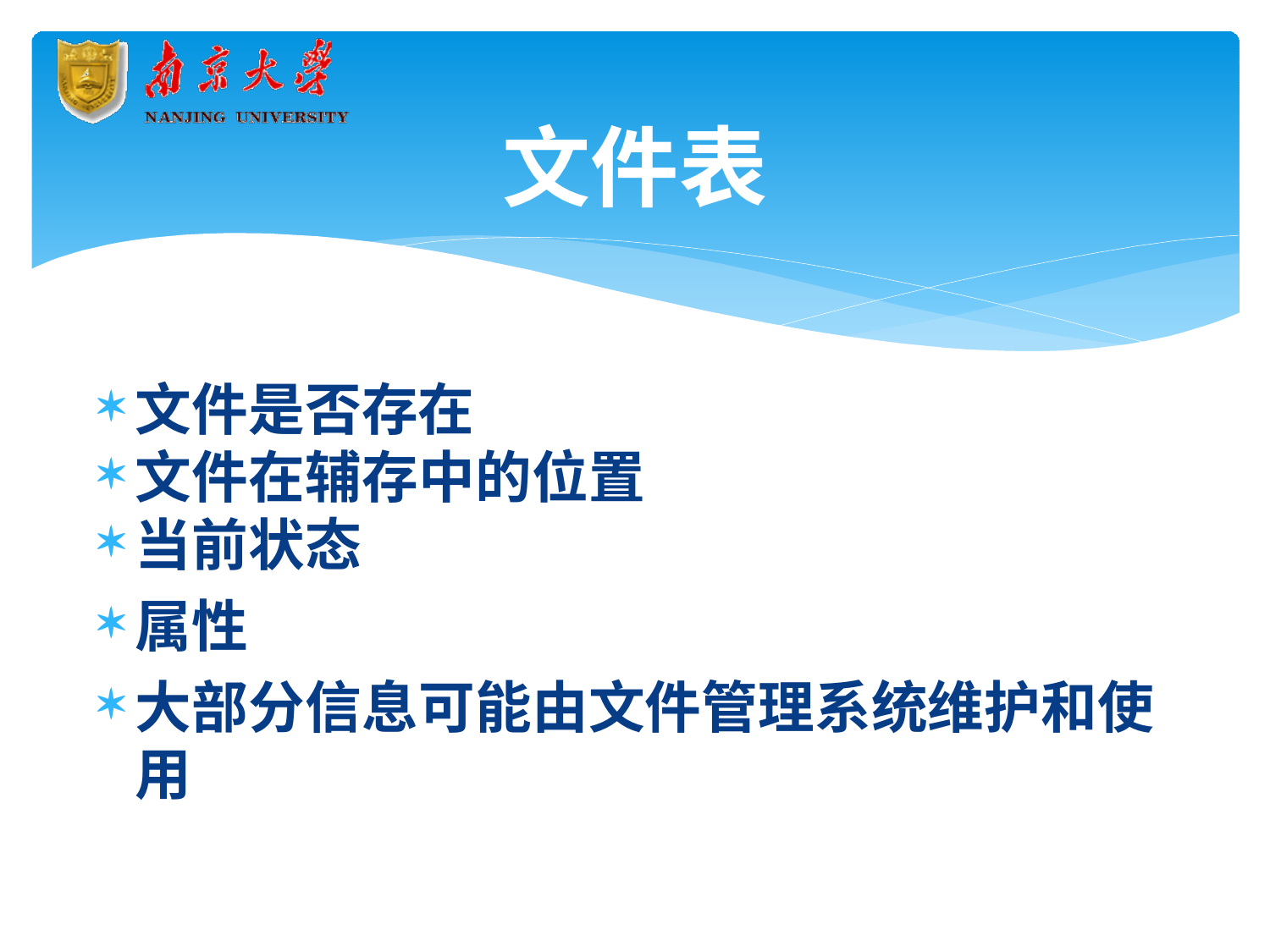

# 文件表
文件是否存在
文件在辅存中的位置
当前状态
属性
大部分信息可能由文件管理系统维护和使用